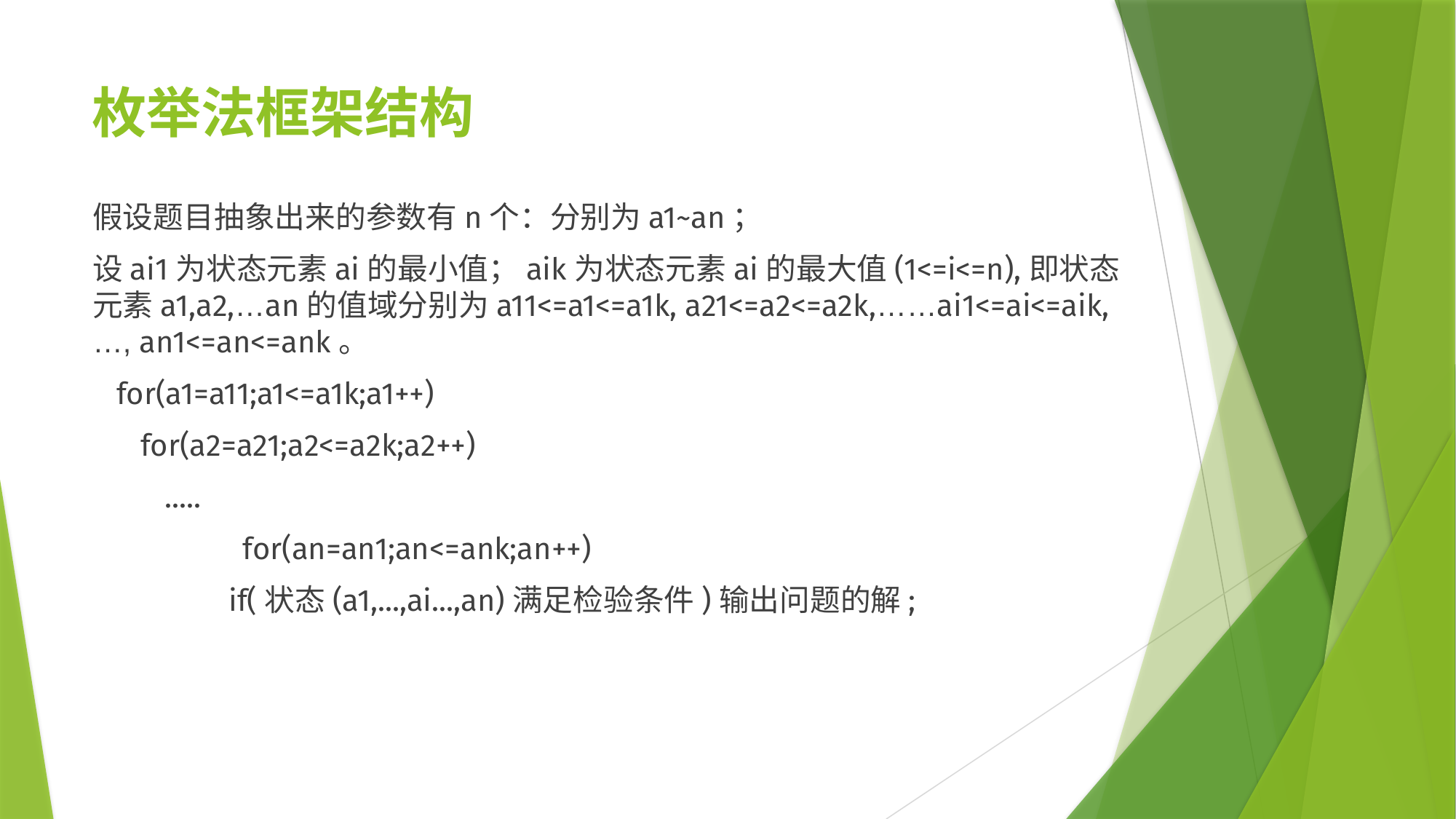

# 枚举法框架结构
假设题目抽象出来的参数有n个：分别为a1~an；
设ai1为状态元素ai的最小值；aik为状态元素ai的最大值(1<=i<=n),即状态元素a1,a2,…an的值域分别为a11<=a1<=a1k, a21<=a2<=a2k,……ai1<=ai<=aik,…, an1<=an<=ank。
   for(a1=a11;a1<=a1k;a1++)
      for(a2=a21;a2<=a2k;a2++)
         .....
		for(an=an1;an<=ank;an++)
                 if(状态(a1,...,ai...,an)满足检验条件)输出问题的解;